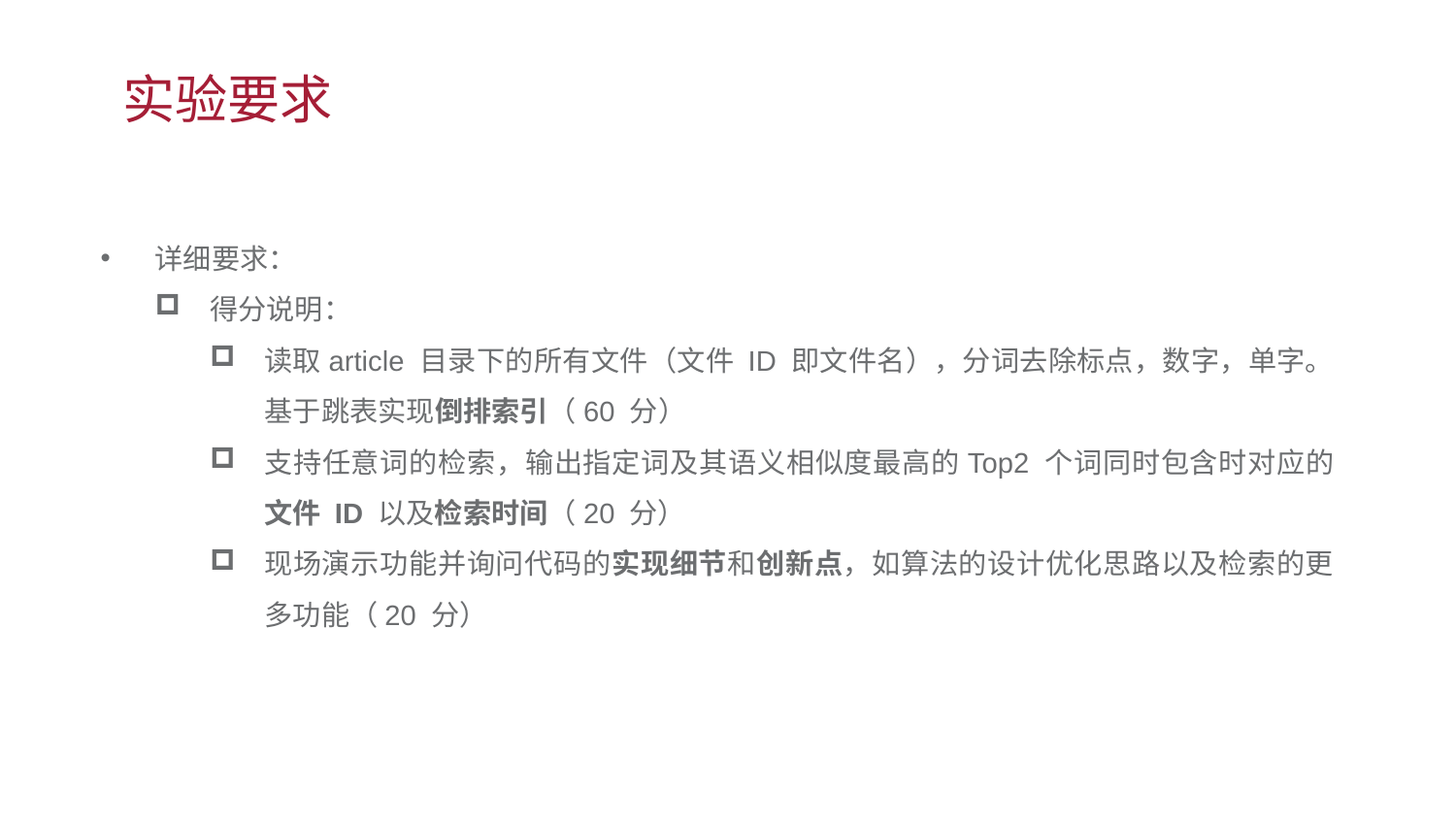

实验要求

详细要求：
得分说明：
读取article 目录下的所有文件（文件 ID 即文件名），分词去除标点，数字，单字。基于跳表实现倒排索引（60 分）
支持任意词的检索，输出指定词及其语义相似度最高的Top2 个词同时包含时对应的文件 ID 以及检索时间（20 分）
现场演示功能并询问代码的实现细节和创新点，如算法的设计优化思路以及检索的更多功能（20 分）